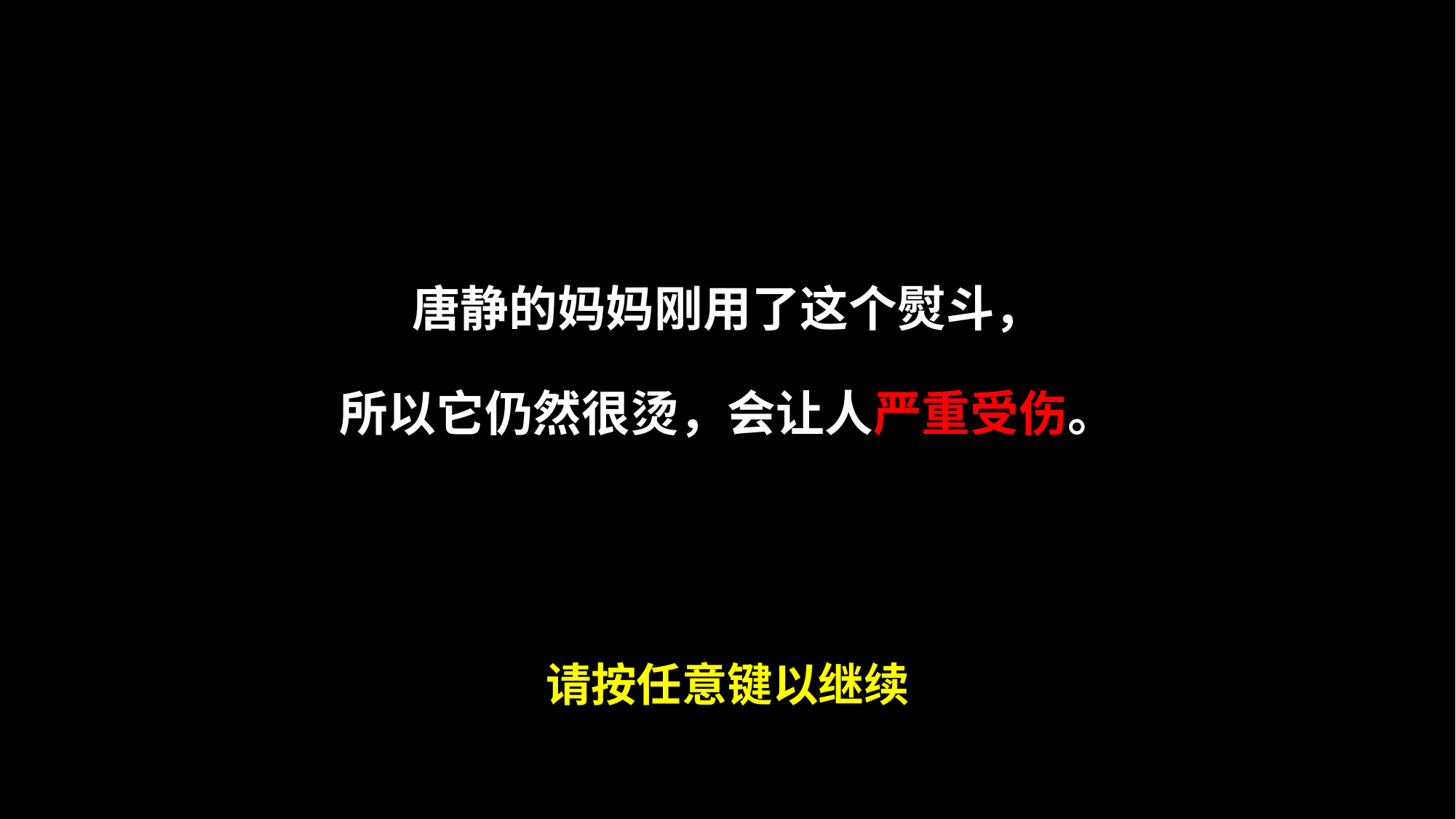

# 唐静的妈妈刚用了这个熨斗， 所以它仍然很烫，会让人严重受伤。
请按任意键以继续